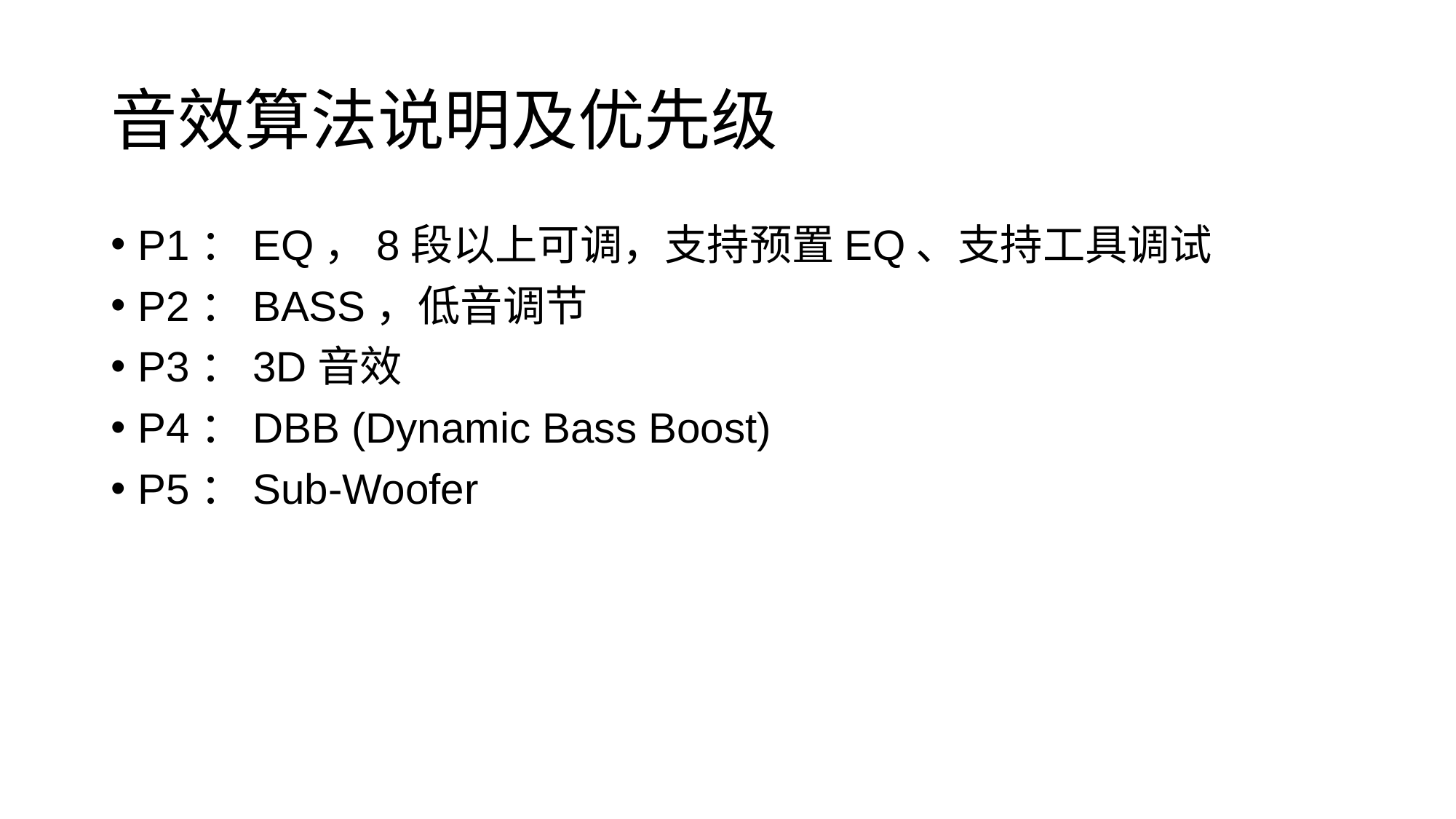

# 音效算法说明及优先级
P1：EQ，8段以上可调，支持预置EQ、支持工具调试
P2：BASS，低音调节
P3：3D音效
P4：DBB (Dynamic Bass Boost)
P5：Sub-Woofer